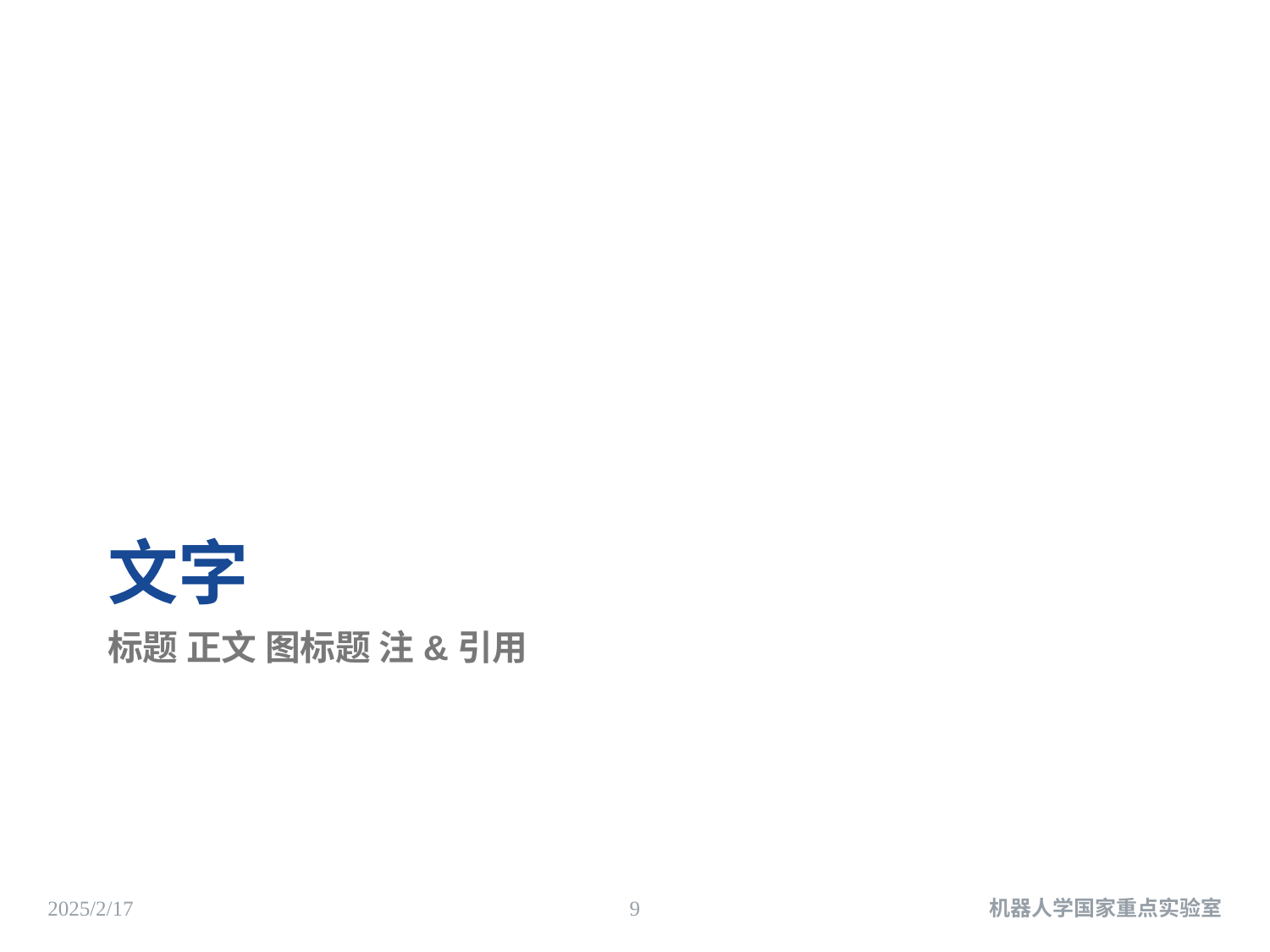

# 文字
标题 正文 图标题 注&引用
2025/2/17
9
机器人学国家重点实验室